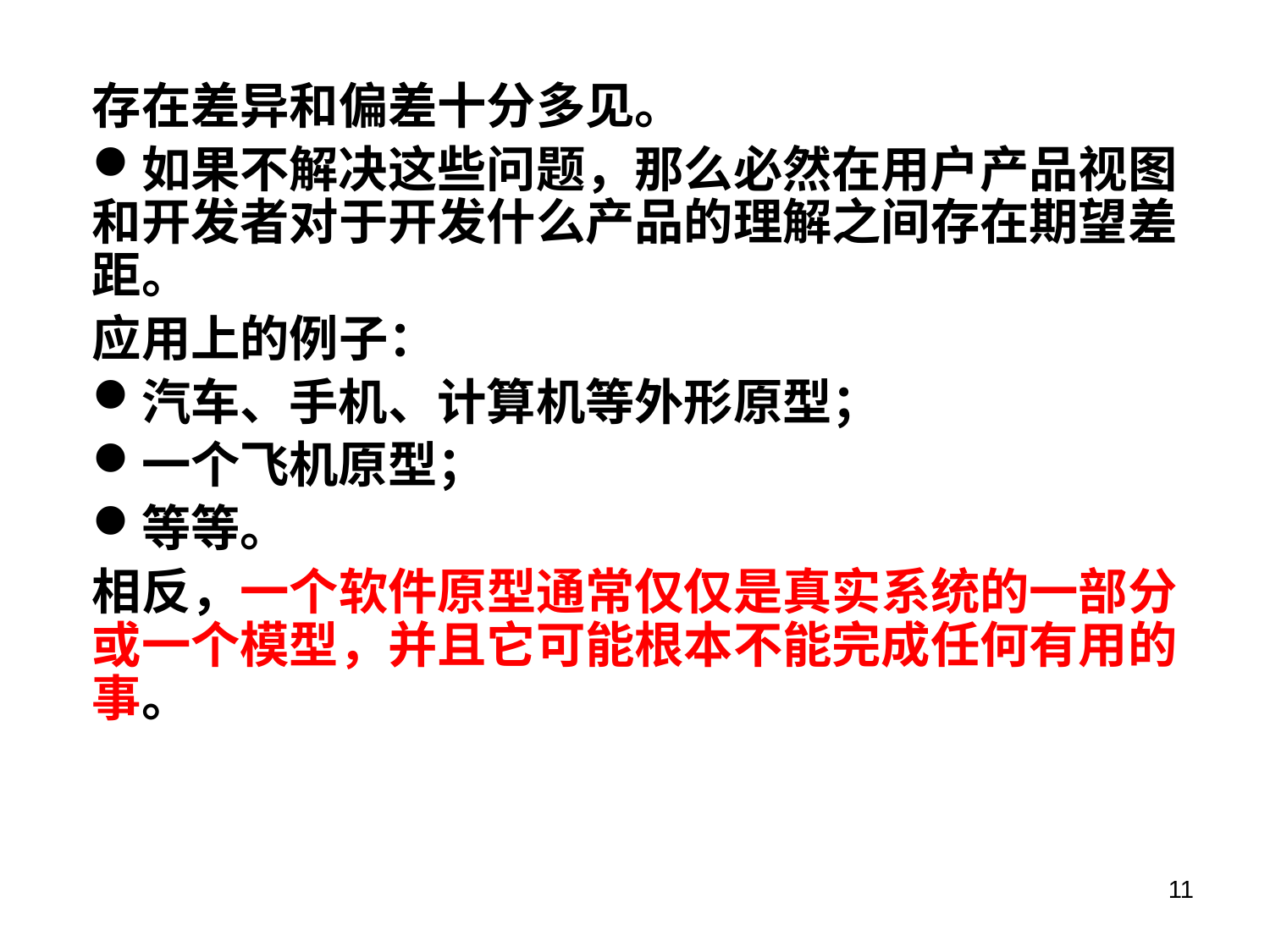

存在差异和偏差十分多见。
如果不解决这些问题，那么必然在用户产品视图和开发者对于开发什么产品的理解之间存在期望差距。
应用上的例子：
汽车、手机、计算机等外形原型；
一个飞机原型；
等等。
相反，一个软件原型通常仅仅是真实系统的一部分或一个模型，并且它可能根本不能完成任何有用的事。

11